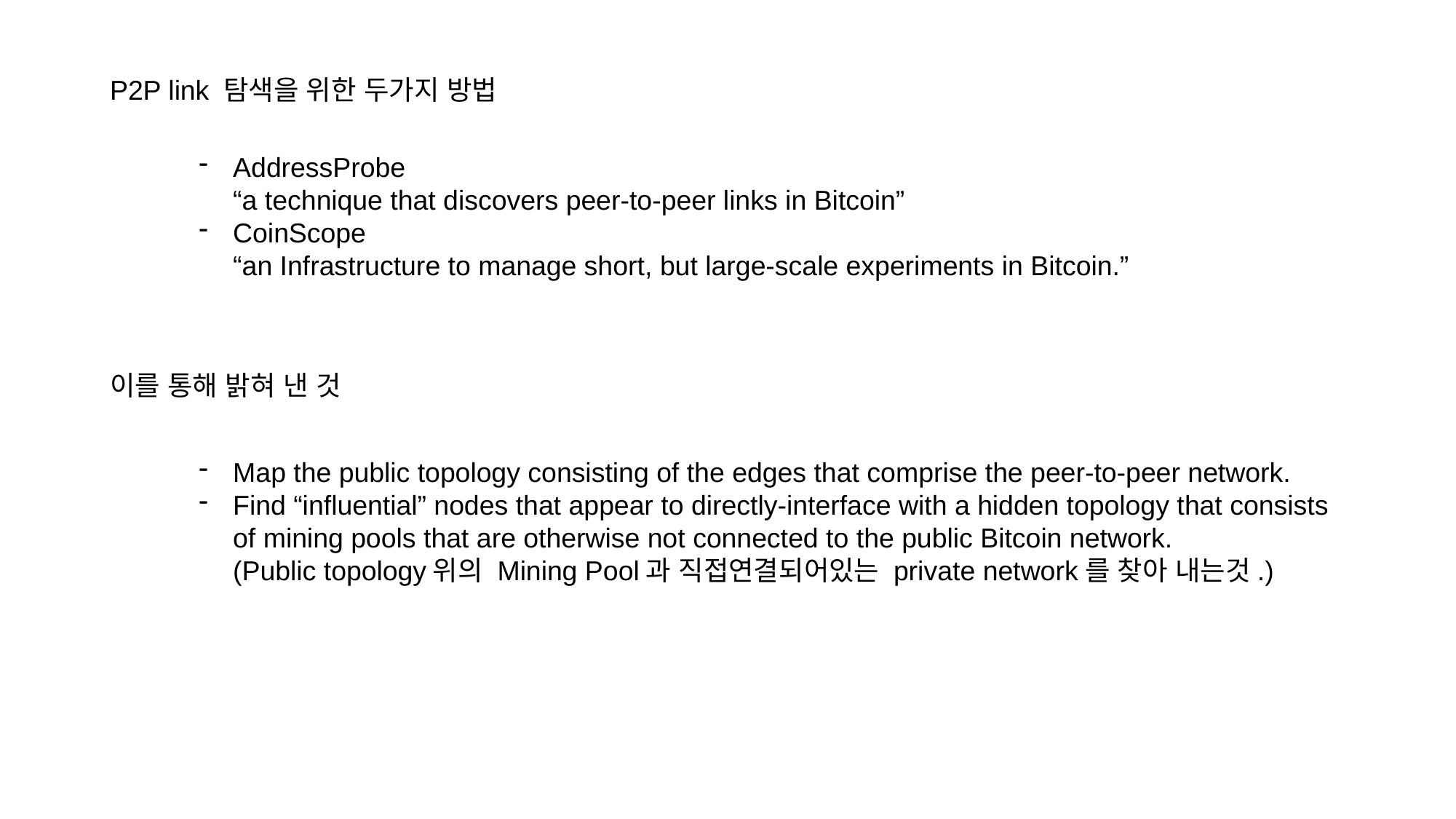

P2P link 탐색을 위한 두가지 방법
AddressProbe
“a technique that discovers peer-to-peer links in Bitcoin”
CoinScope
“an Infrastructure to manage short, but large-scale experiments in Bitcoin.”

이를 통해 밝혀 낸 것
Map the public topology consisting of the edges that comprise the peer-to-peer network.
Find “influential” nodes that appear to directly-interface with a hidden topology that consists of mining pools that are otherwise not connected to the public Bitcoin network.
(Public topology위의 Mining Pool과 직접연결되어있는 private network를 찾아 내는것.)